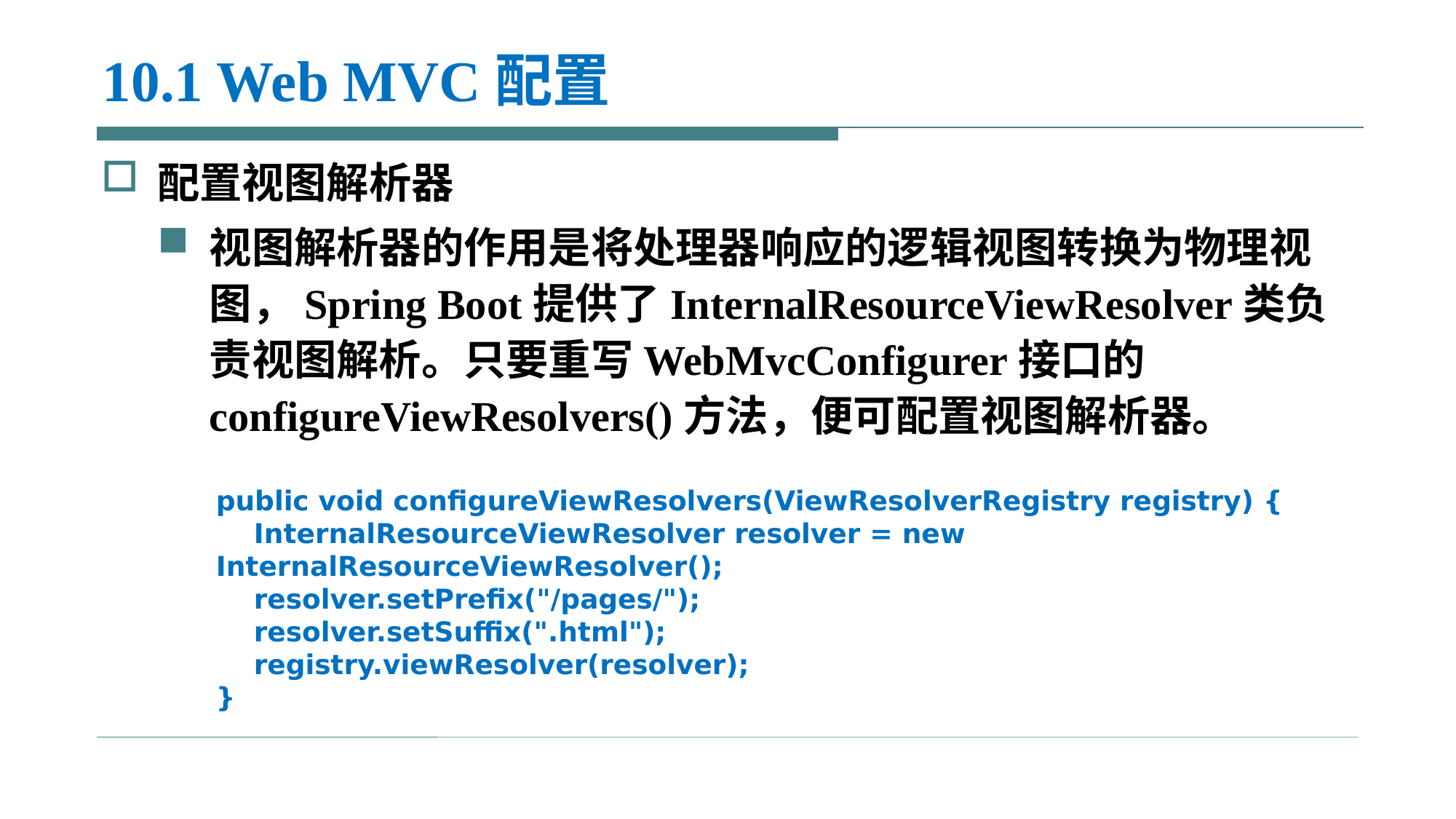

# 10.1 Web MVC配置
配置视图解析器
视图解析器的作用是将处理器响应的逻辑视图转换为物理视图，Spring Boot提供了InternalResourceViewResolver类负责视图解析。只要重写WebMvcConfigurer接口的configureViewResolvers()方法，便可配置视图解析器。
public void configureViewResolvers(ViewResolverRegistry registry) {
    InternalResourceViewResolver resolver = new InternalResourceViewResolver();
    resolver.setPrefix("/pages/");
    resolver.setSuffix(".html");
    registry.viewResolver(resolver);
}
6